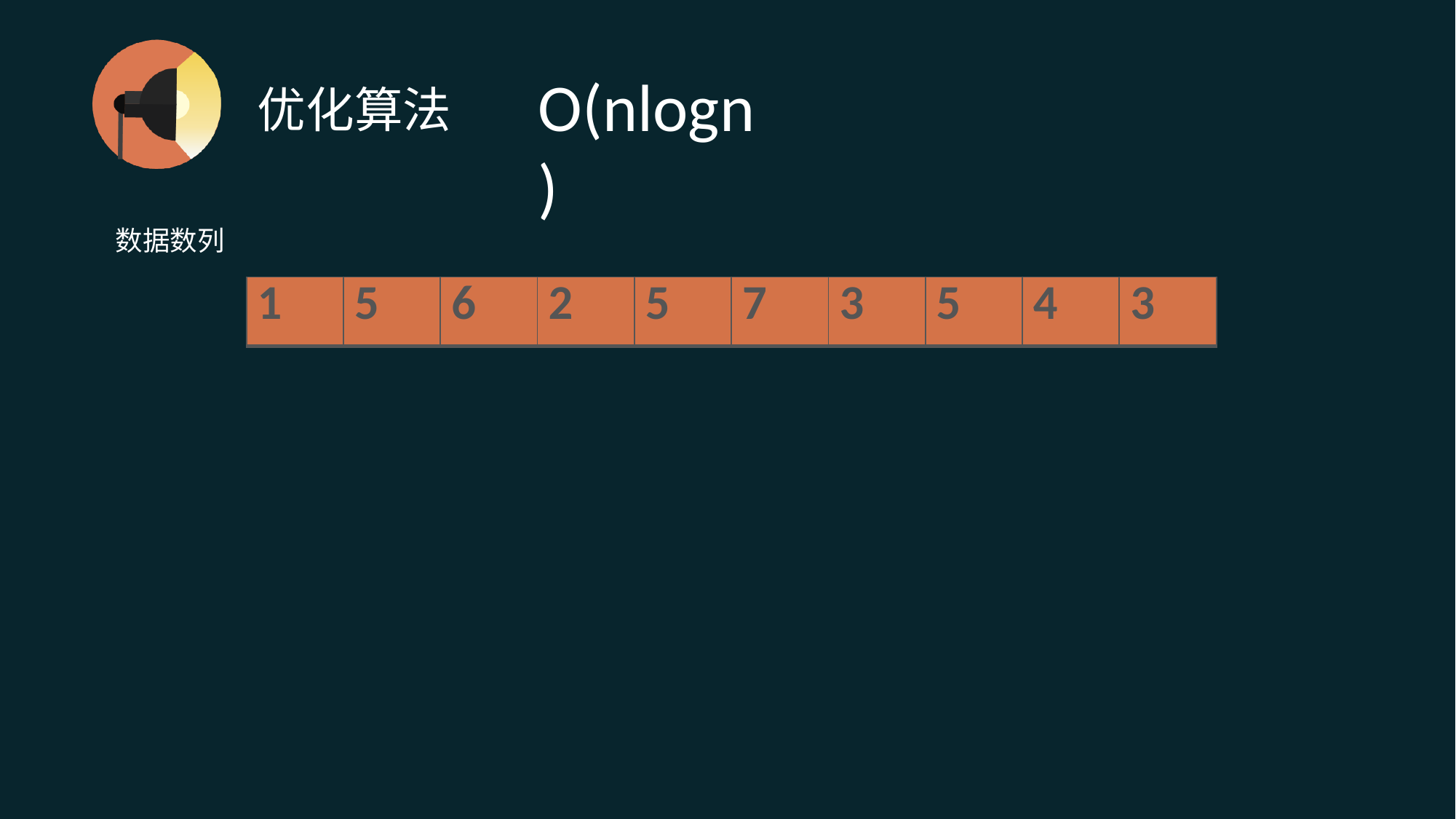

O(nlogn)
# 优化算法
数据数列
| 1 | 5 | 6 | 2 | 5 | 7 | 3 | 5 | 4 | 3 |
| --- | --- | --- | --- | --- | --- | --- | --- | --- | --- |